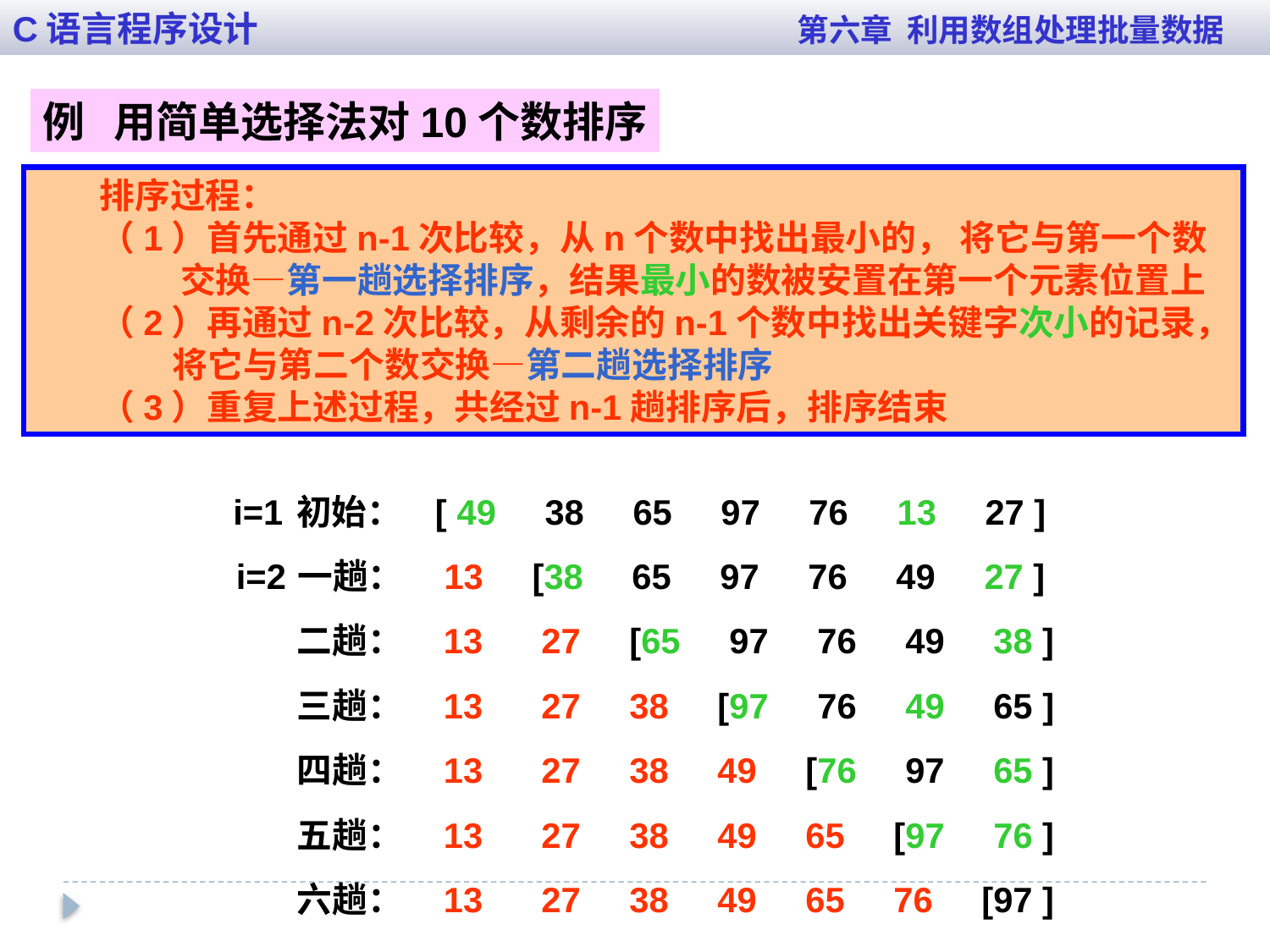

C语言程序设计                                                                   第六章  利用数组处理批量数据
例   用简单选择法对10个数排序
排序过程：
（1）首先通过n-1次比较，从n个数中找出最小的， 将它与第一个数
         交换—第一趟选择排序，结果最小的数被安置在第一个元素位置上
（2）再通过n-2次比较，从剩余的n-1个数中找出关键字次小的记录，
        将它与第二个数交换—第二趟选择排序
（3）重复上述过程，共经过n-1趟排序后，排序结束
i=1
初始：   [ 49     38     65     97     76     13     27 ]
i=2
一趟：    13     [38     65     97     76     49     27 ]
二趟：    13      27     [65     97     76     49     38 ]
三趟：    13      27     38     [97     76     49     65 ]
四趟：    13      27     38     49     [76     97     65 ]
五趟：    13      27     38     49     65     [97     76 ]
六趟：    13      27     38     49     65     76     [97 ]